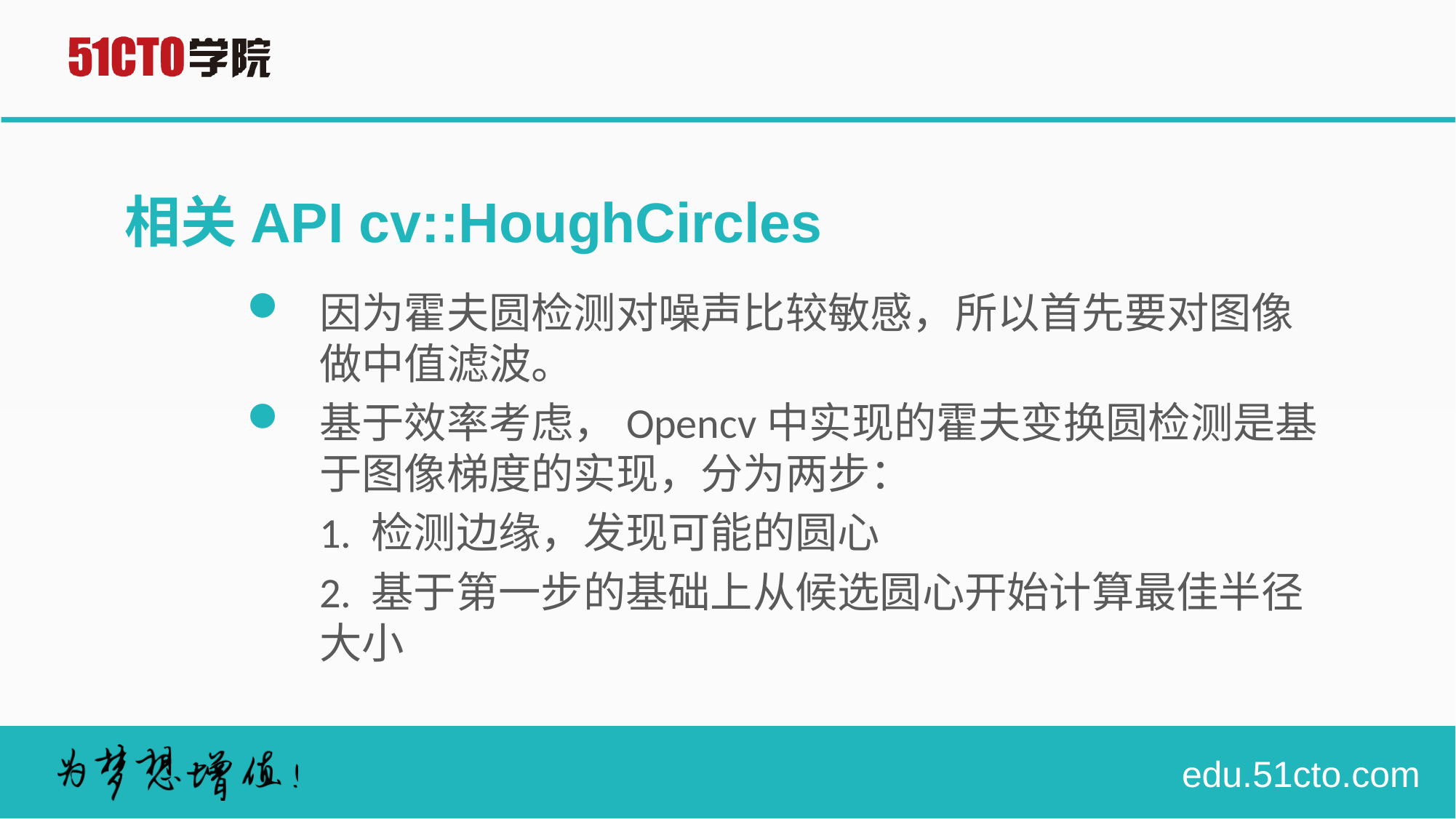

# 相关API cv::HoughCircles
因为霍夫圆检测对噪声比较敏感，所以首先要对图像做中值滤波。
基于效率考虑，Opencv中实现的霍夫变换圆检测是基于图像梯度的实现，分为两步：
	1. 检测边缘，发现可能的圆心
	2. 基于第一步的基础上从候选圆心开始计算最佳半径大小